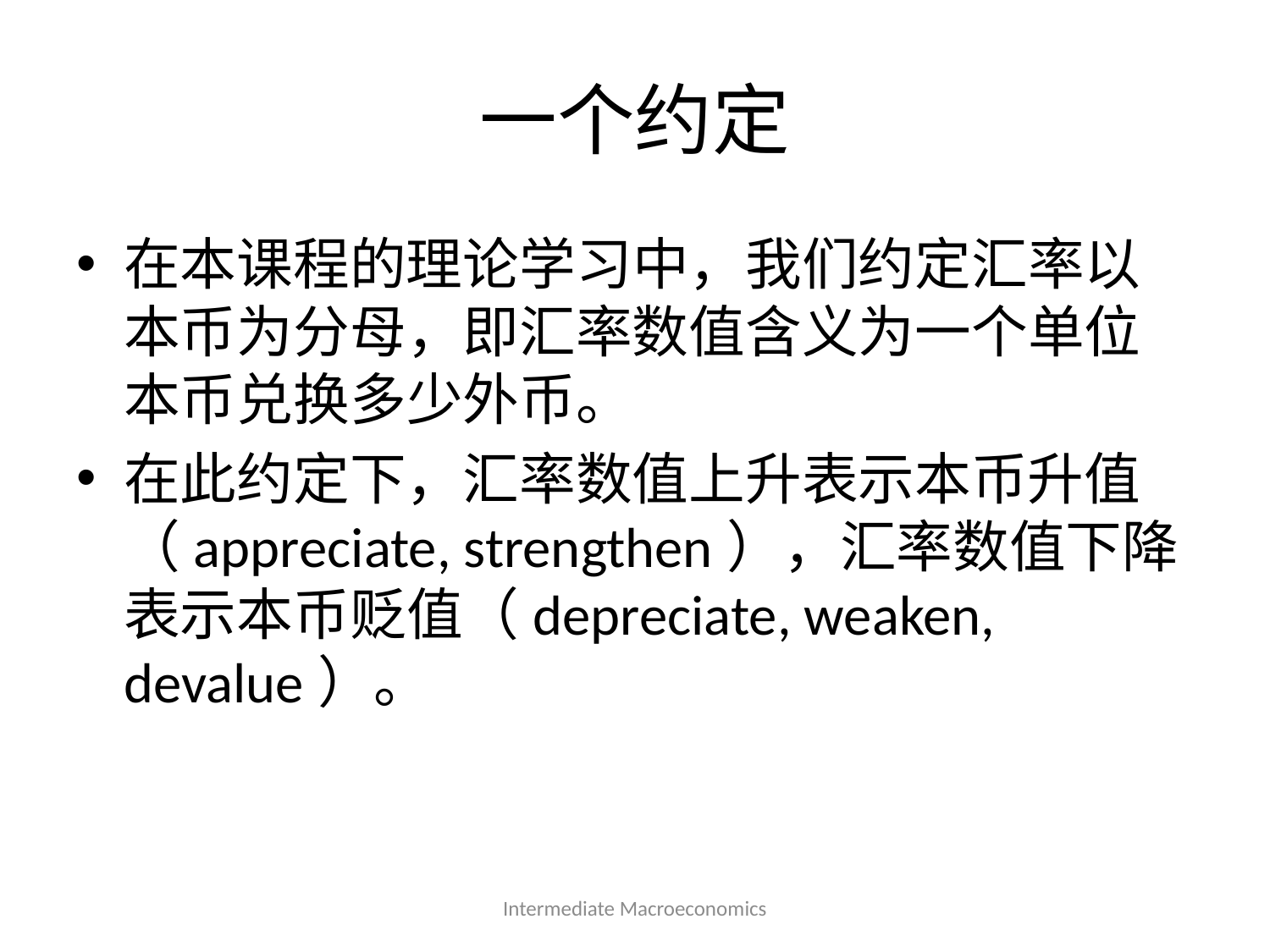

# 一个约定
在本课程的理论学习中，我们约定汇率以本币为分母，即汇率数值含义为一个单位本币兑换多少外币。
在此约定下，汇率数值上升表示本币升值（appreciate, strengthen），汇率数值下降表示本币贬值（depreciate, weaken, devalue）。
Intermediate Macroeconomics